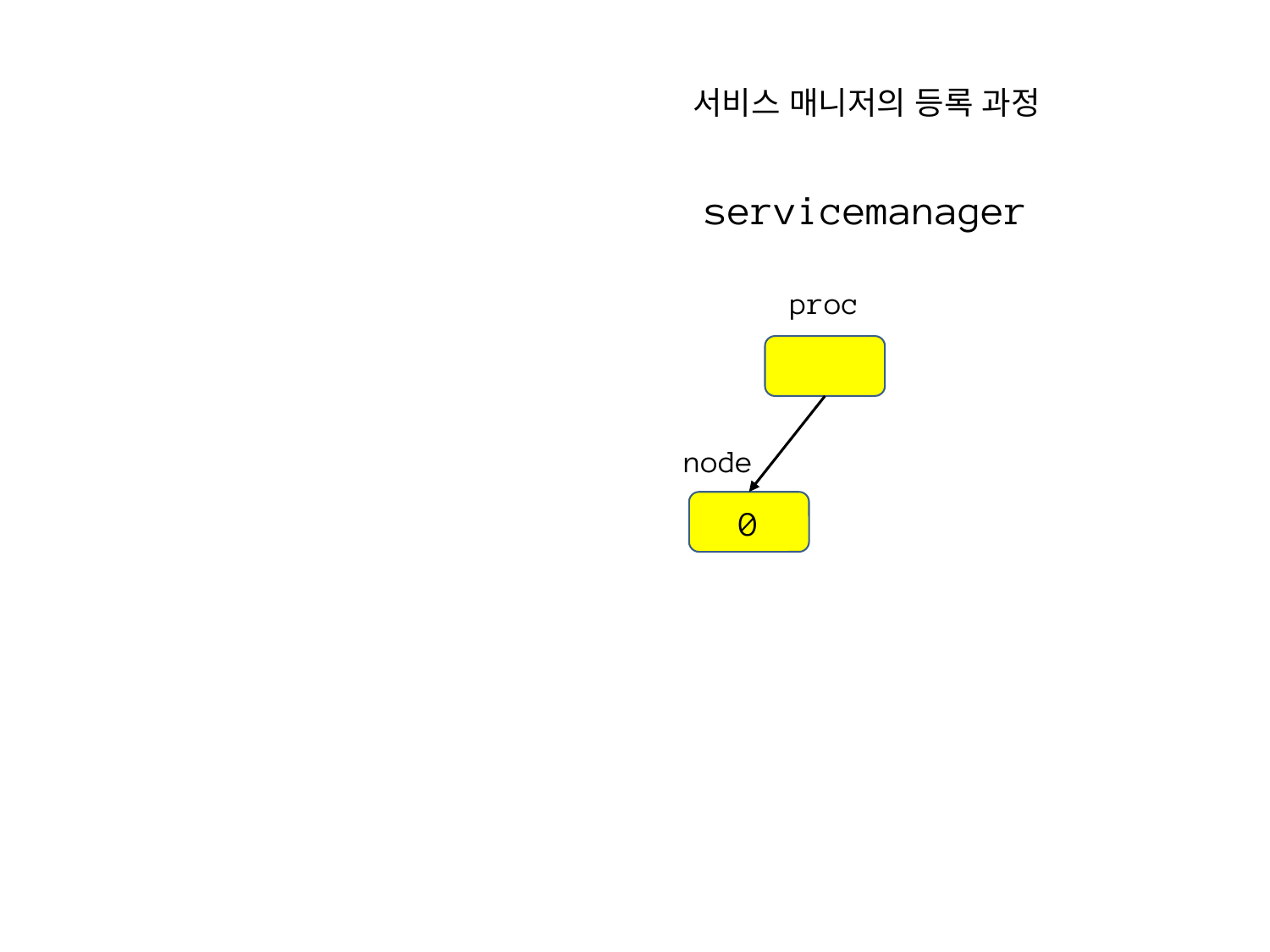

서비스 매니저의 등록 과정
servicemanager
proc

node
0